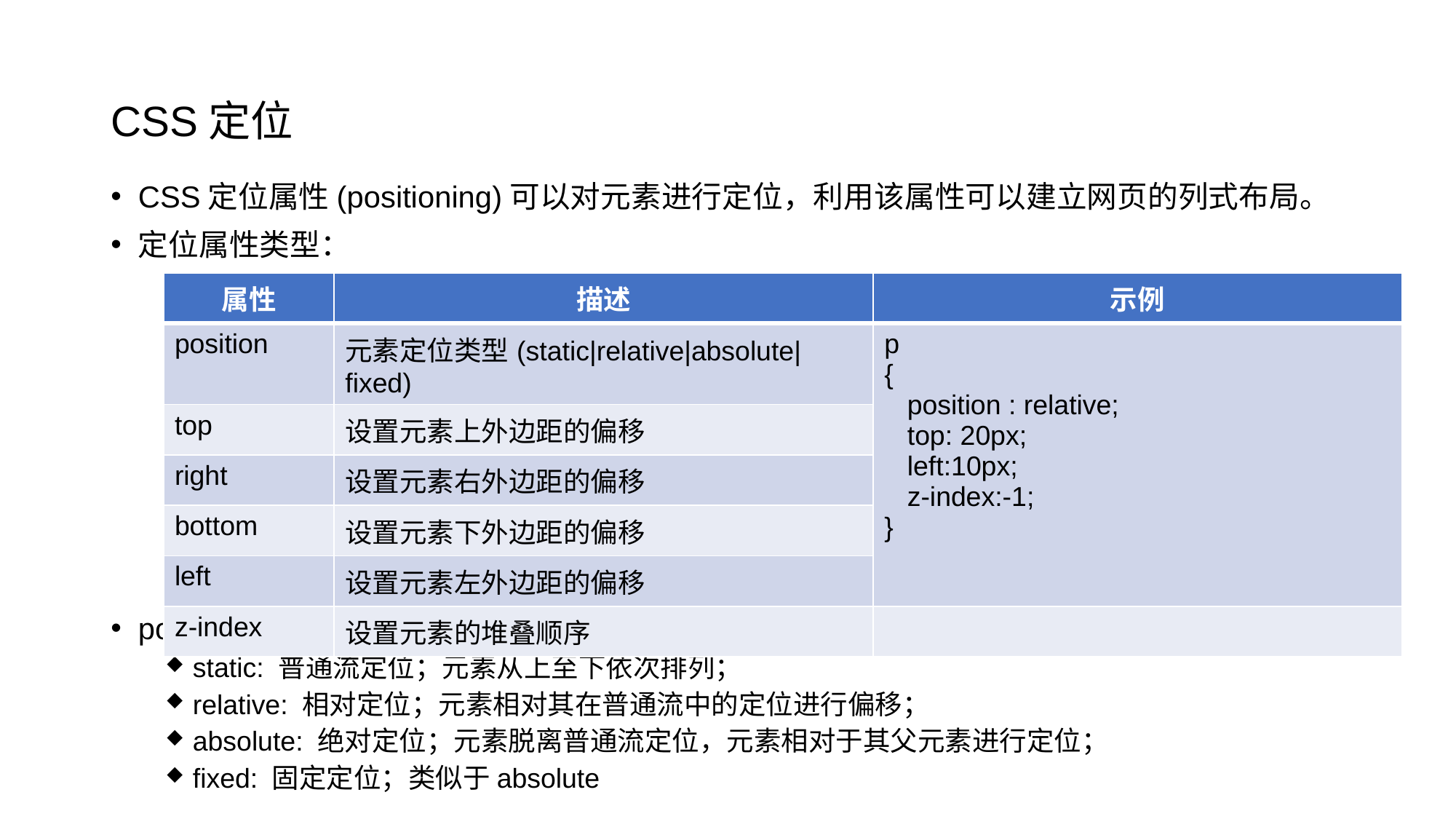

# CSS定位
CSS定位属性(positioning)可以对元素进行定位，利用该属性可以建立网页的列式布局。
定位属性类型：

position属性
static: 普通流定位；元素从上至下依次排列；
relative: 相对定位；元素相对其在普通流中的定位进行偏移；
absolute: 绝对定位；元素脱离普通流定位，元素相对于其父元素进行定位；
fixed: 固定定位；类似于absolute
| 属性 | 描述 | 示例 |
| --- | --- | --- |
| position | 元素定位类型(static|relative|absolute|fixed) | p { position : relative; top: 20px; left:10px; z-index:-1; } |
| top | 设置元素上外边距的偏移 |  |
| right | 设置元素右外边距的偏移 |  |
| bottom | 设置元素下外边距的偏移 |  |
| left | 设置元素左外边距的偏移 |  |
| z-index | 设置元素的堆叠顺序 |  |